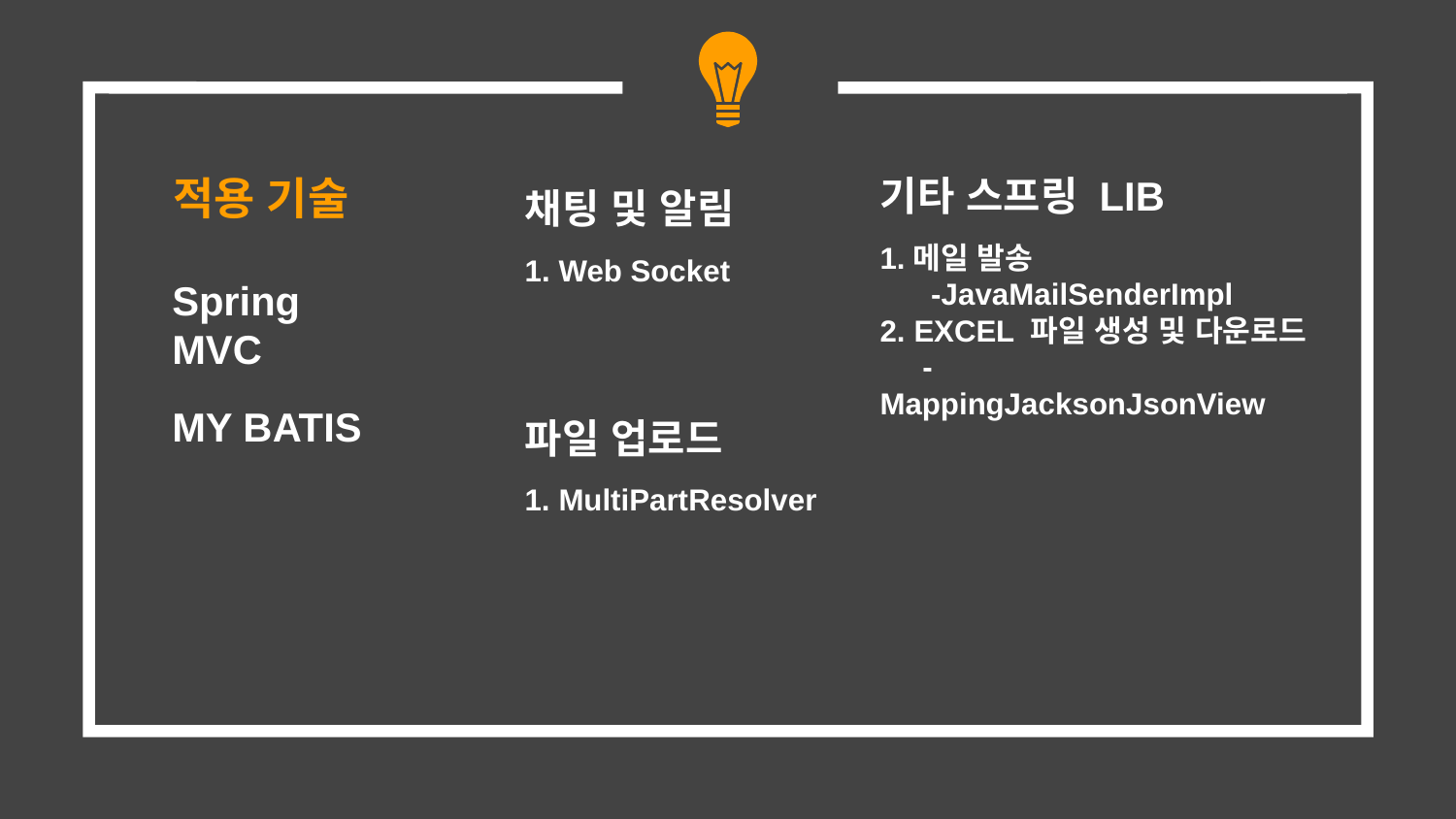

적용 기술
기타 스프링 LIB
1.메일 발송
      -JavaMailSenderImpl
2. EXCEL 파일 생성 및 다운로드
     - MappingJacksonJsonView

채팅 및 알림

1. Web Socket
Spring MVC

MY BATIS

파일 업로드

1. MultiPartResolver